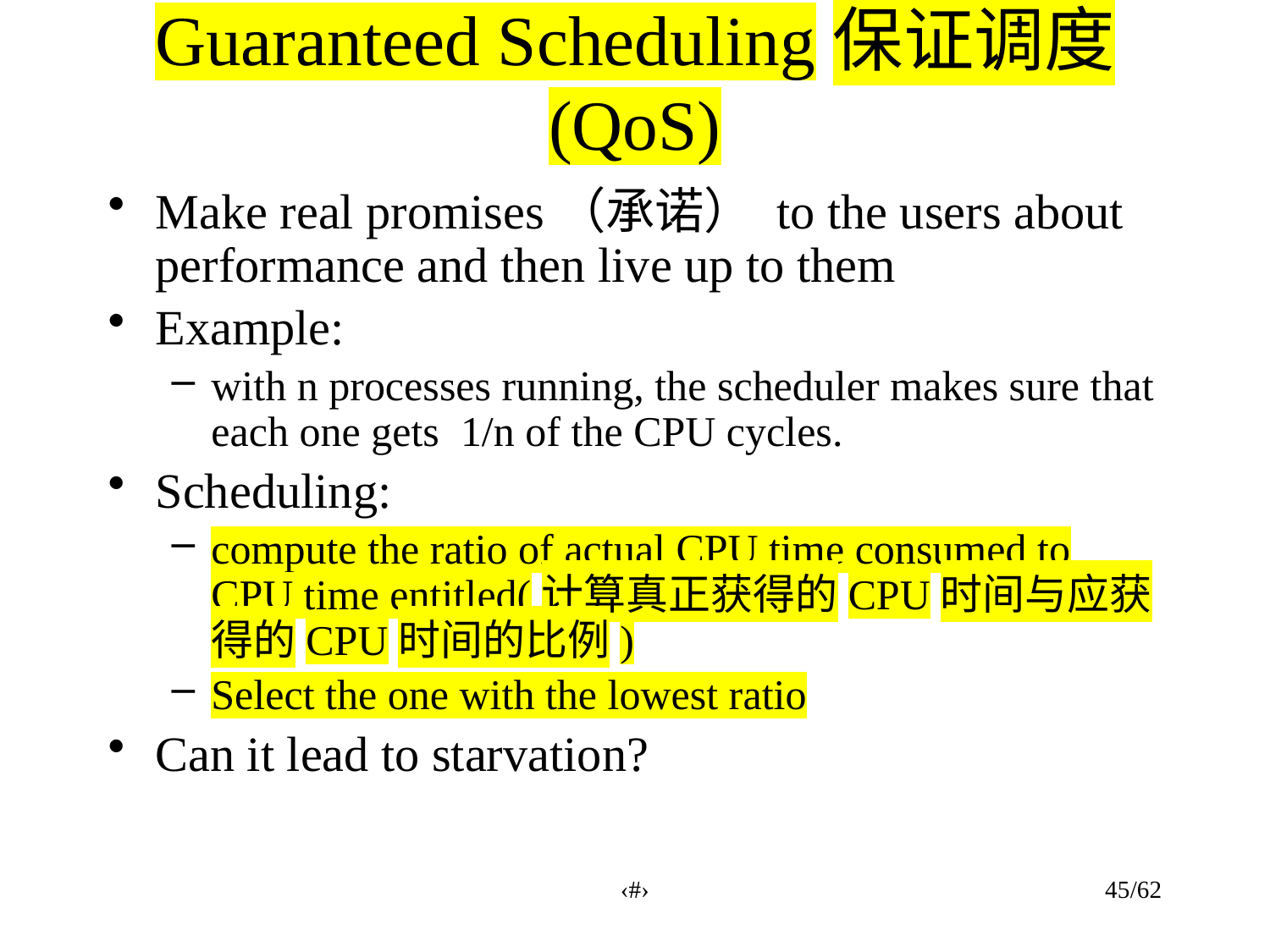

# Guaranteed Scheduling保证调度 (QoS)
Make real promises（承诺） to the users about performance and then live up to them
Example:
with n processes running, the scheduler makes sure that each one gets  1/n of the CPU cycles.
Scheduling:
compute the ratio of actual CPU time consumed to CPU time entitled(计算真正获得的CPU时间与应获得的CPU时间的比例)
Select the one with the lowest ratio
Can it lead to starvation?
‹#›
45/62